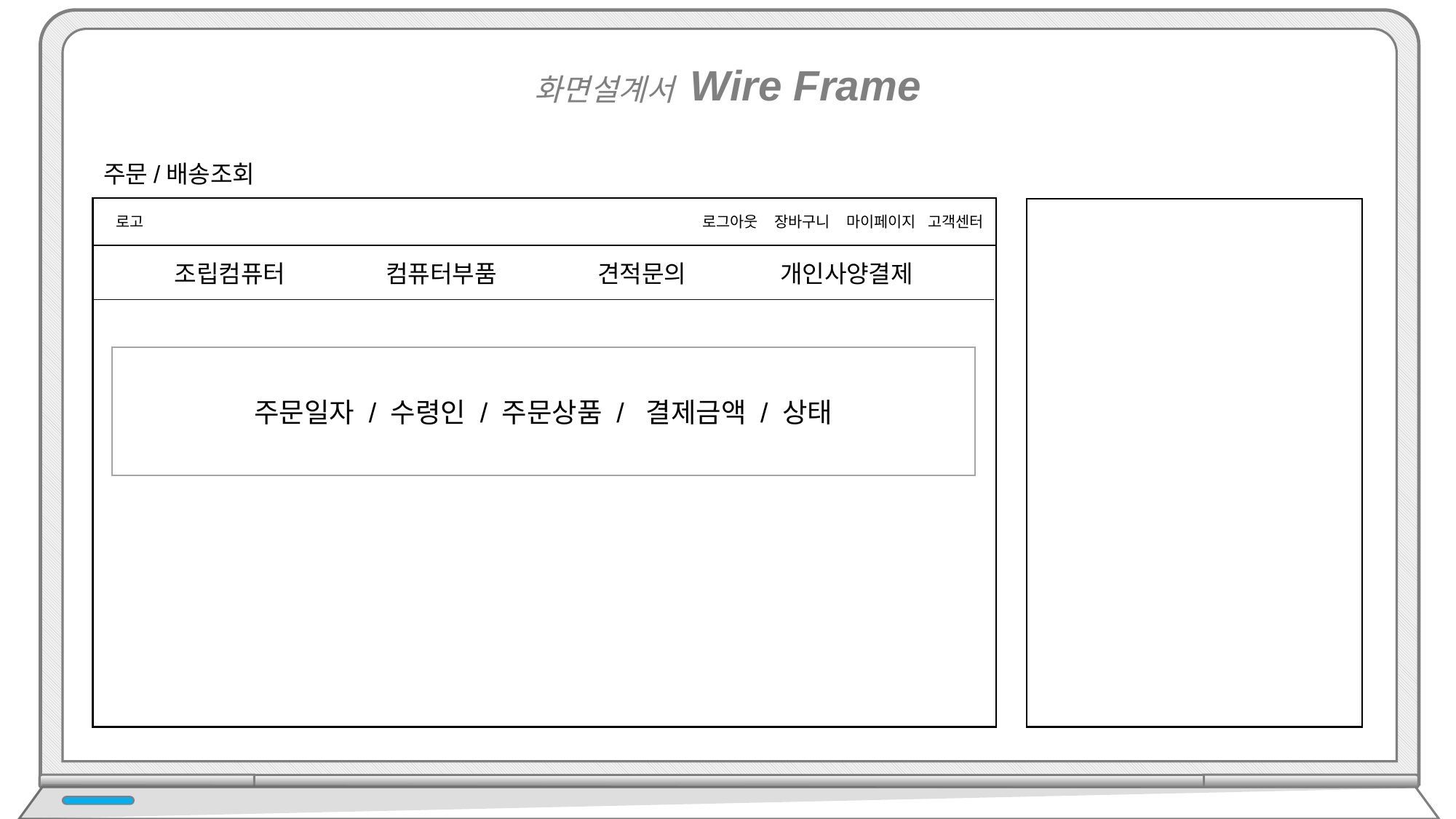

화면설계서 Wire Frame
주문/배송조회

로그아웃    장바구니    마이페이지   고객센터
로고
조립컴퓨터               컴퓨터부품               견적문의              개인사양결제
주문일자 / 수령인 / 주문상품 /  결제금액 / 상태